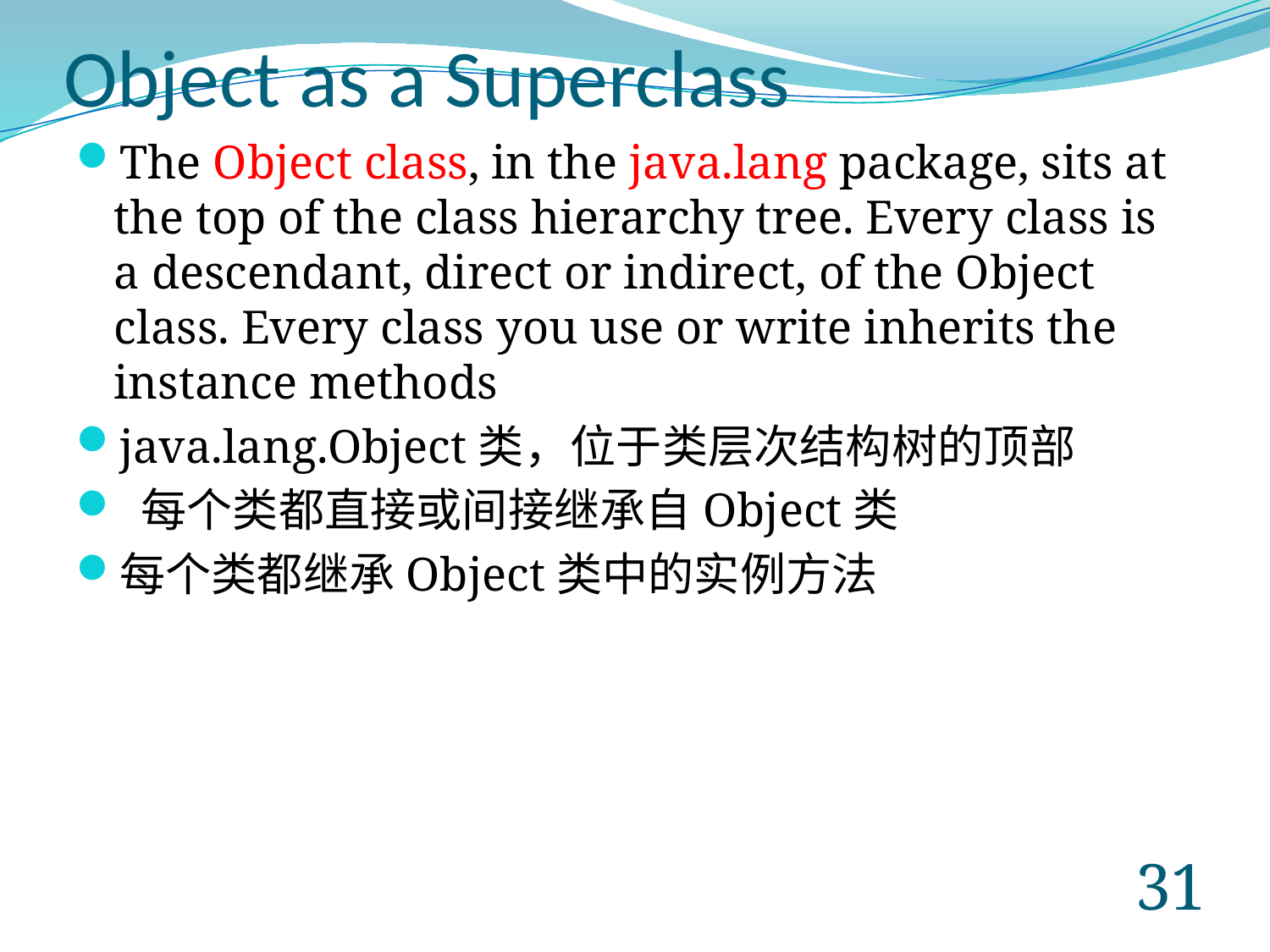

# Object as a Superclass
The Object class, in the java.lang package, sits at the top of the class hierarchy tree. Every class is a descendant, direct or indirect, of the Object class. Every class you use or write inherits the instance methods
java.lang.Object类，位于类层次结构树的顶部
 每个类都直接或间接继承自Object类
每个类都继承Object类中的实例方法
31